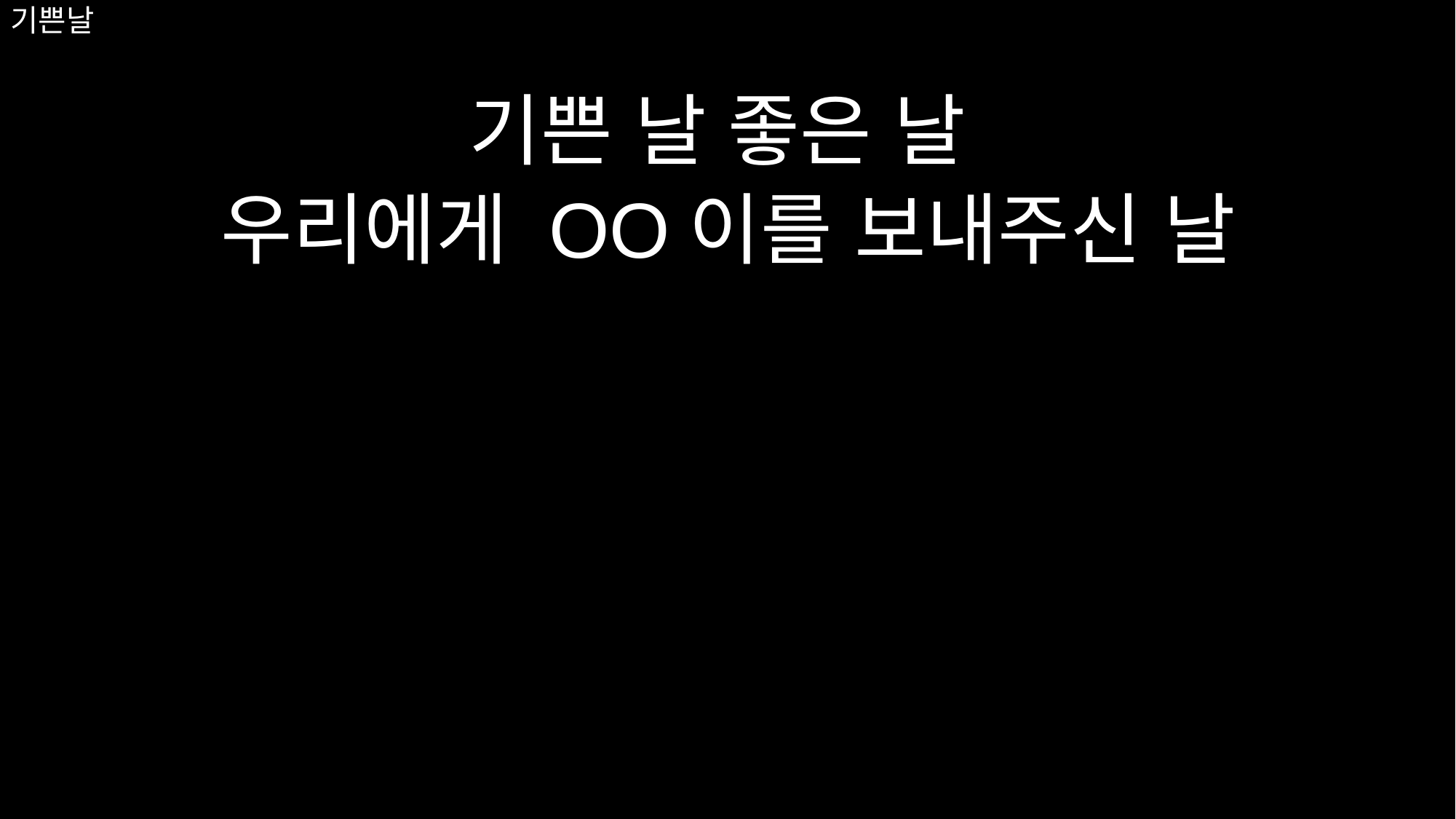

기쁜 날 좋은 날
우리에게 OO이를 보내주신 날

# 기쁜날